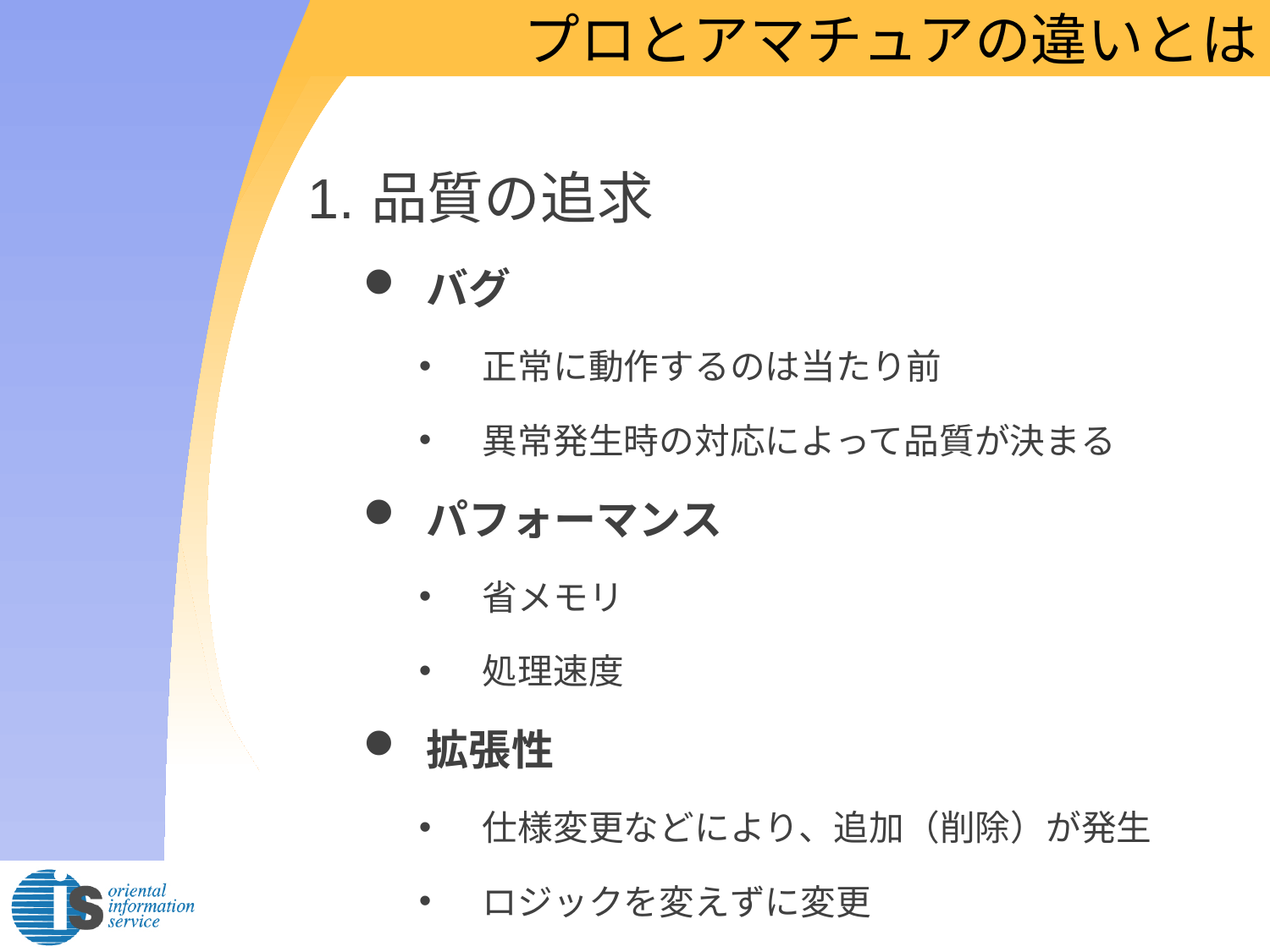

# プロとアマチュアの違いとは
品質の追求
バグ
正常に動作するのは当たり前
異常発生時の対応によって品質が決まる
パフォーマンス
省メモリ
処理速度
拡張性
仕様変更などにより、追加（削除）が発生
ロジックを変えずに変更